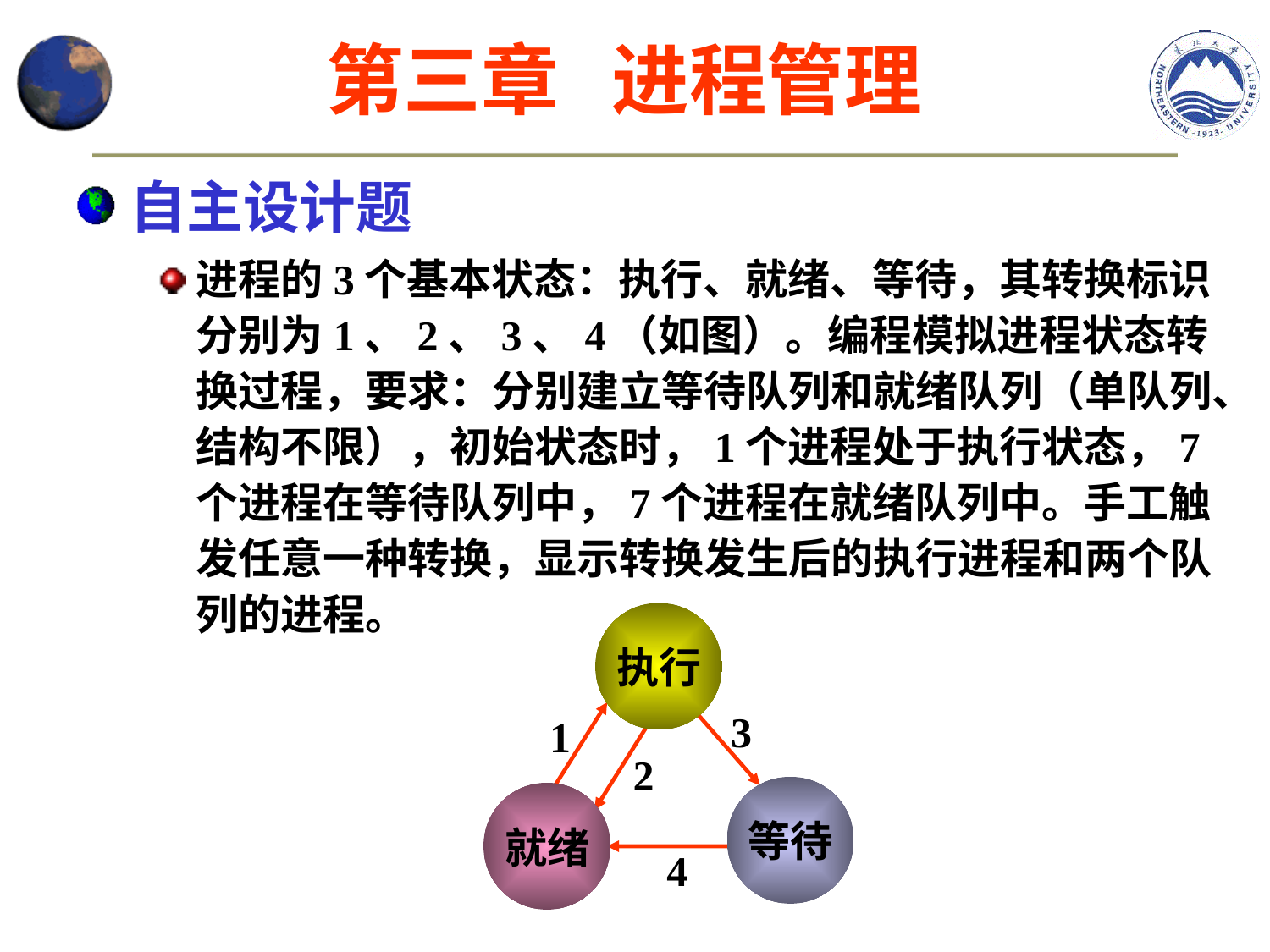

第三章   进程管理
自主设计题
进程的3个基本状态：执行、就绪、等待，其转换标识分别为1、2、3、4（如图）。编程模拟进程状态转换过程，要求：分别建立等待队列和就绪队列（单队列、结构不限），初始状态时，1个进程处于执行状态，7个进程在等待队列中，7个进程在就绪队列中。手工触发任意一种转换，显示转换发生后的执行进程和两个队列的进程。
执行
3

1

2
等待
就绪
4